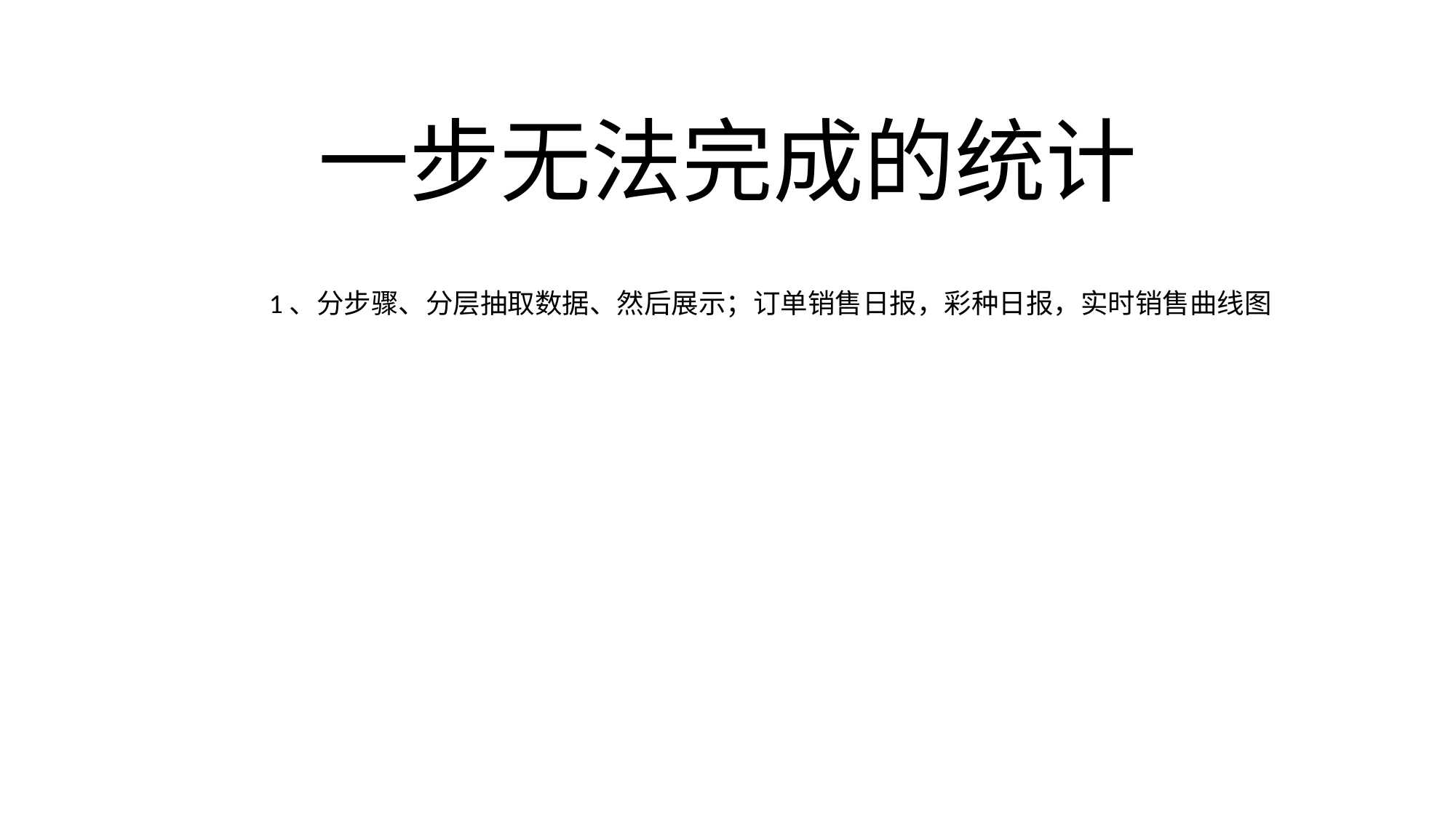

# 一步无法完成的统计
1、分步骤、分层抽取数据、然后展示；订单销售日报，彩种日报，实时销售曲线图